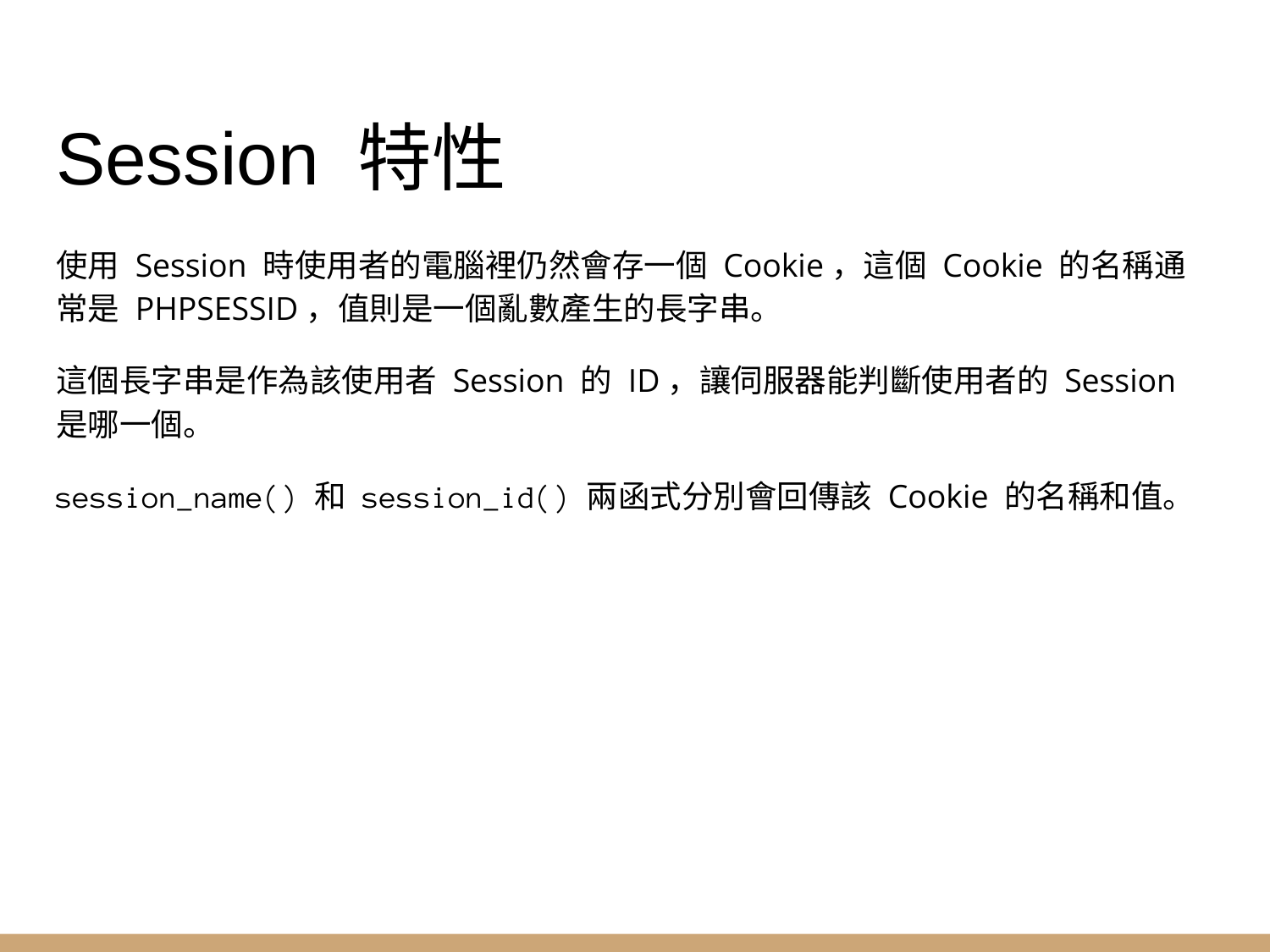

# Session 特性
使用 Session 時使用者的電腦裡仍然會存一個 Cookie，這個 Cookie 的名稱通常是 PHPSESSID，值則是一個亂數產生的長字串。
這個長字串是作為該使用者 Session 的 ID，讓伺服器能判斷使用者的 Session 是哪一個。
session_name() 和 session_id() 兩函式分別會回傳該 Cookie 的名稱和值。